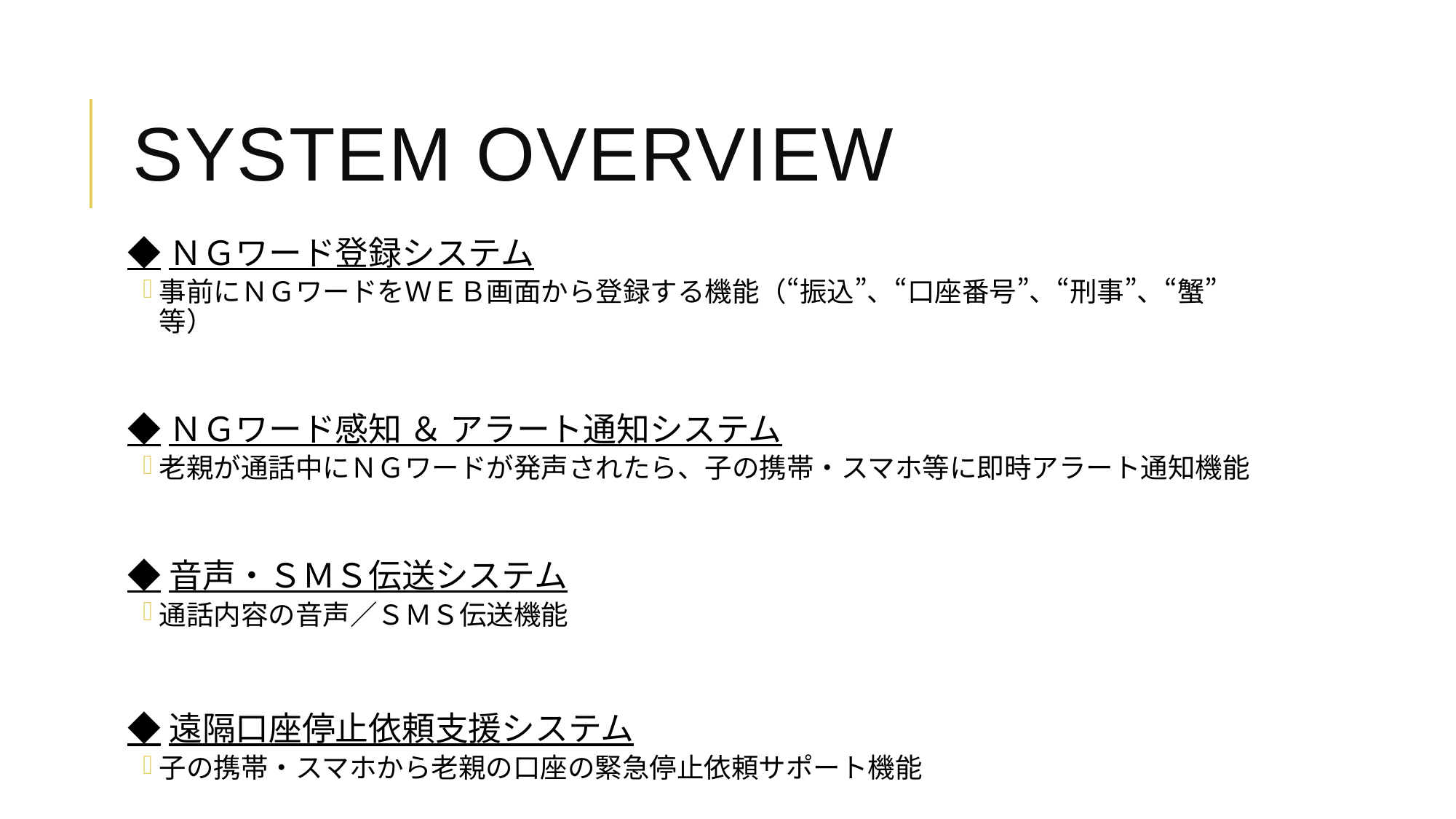

# System overview
◆ＮＧワード登録システム
事前にＮＧワードをＷＥＢ画面から登録する機能（“振込”、“口座番号”、“刑事”、“蟹” 等）

◆ＮＧワード感知 ＆ アラート通知システム
老親が通話中にＮＧワードが発声されたら、子の携帯・スマホ等に即時アラート通知機能

◆音声・ＳＭＳ伝送システム
通話内容の音声／ＳＭＳ伝送機能

◆遠隔口座停止依頼支援システム
子の携帯・スマホから老親の口座の緊急停止依頼サポート機能